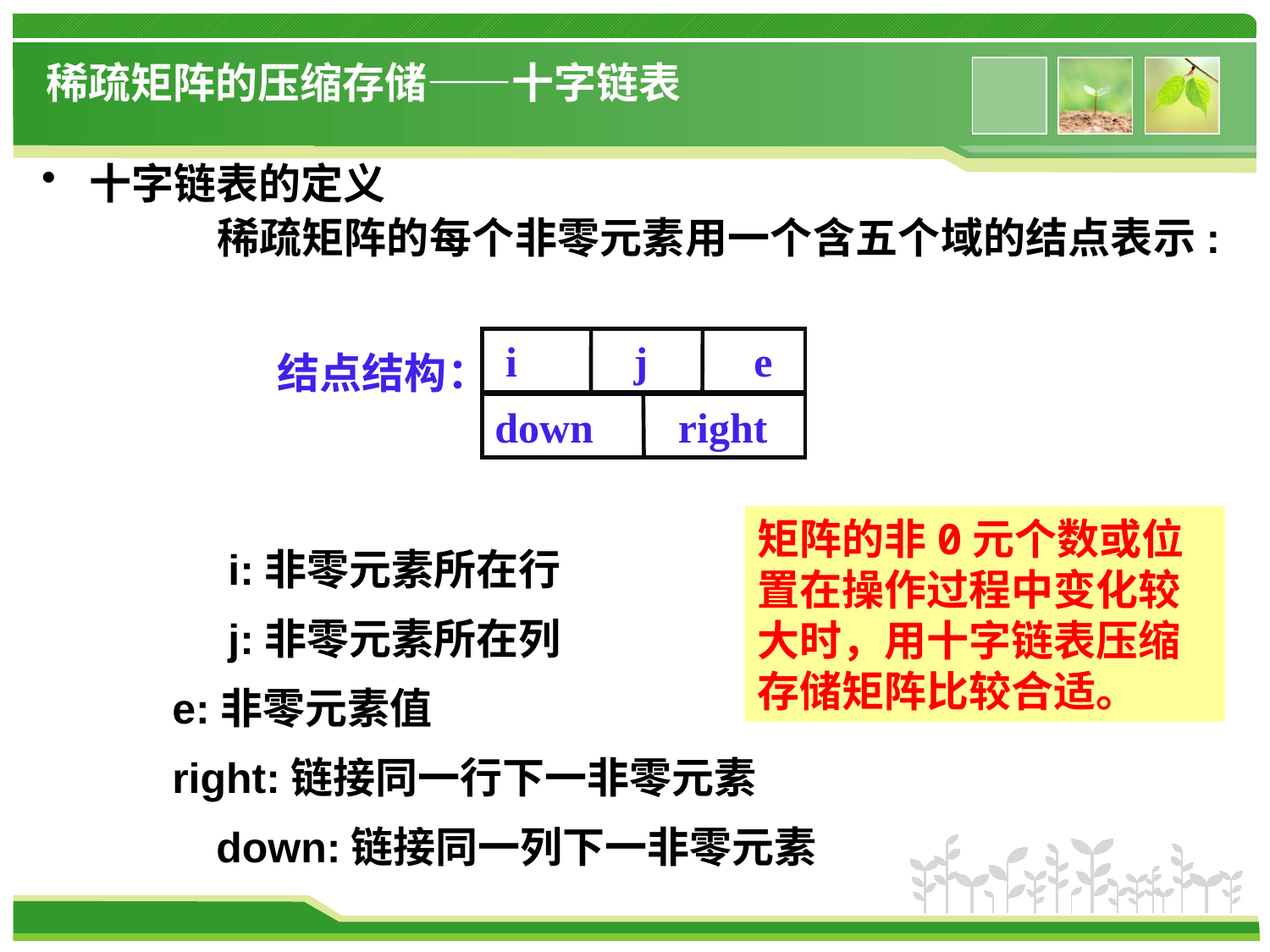

# 稀疏矩阵的压缩存储——十字链表
十字链表的定义
		稀疏矩阵的每个非零元素用一个含五个域的结点表示:

  		 i:非零元素所在行
		 j:非零元素所在列
   	       e:非零元素值
    	       right:链接同一行下一非零元素
		down:链接同一列下一非零元素
 i           j          e

down        right

结点结构：
矩阵的非0元个数或位置在操作过程中变化较大时，用十字链表压缩存储矩阵比较合适。